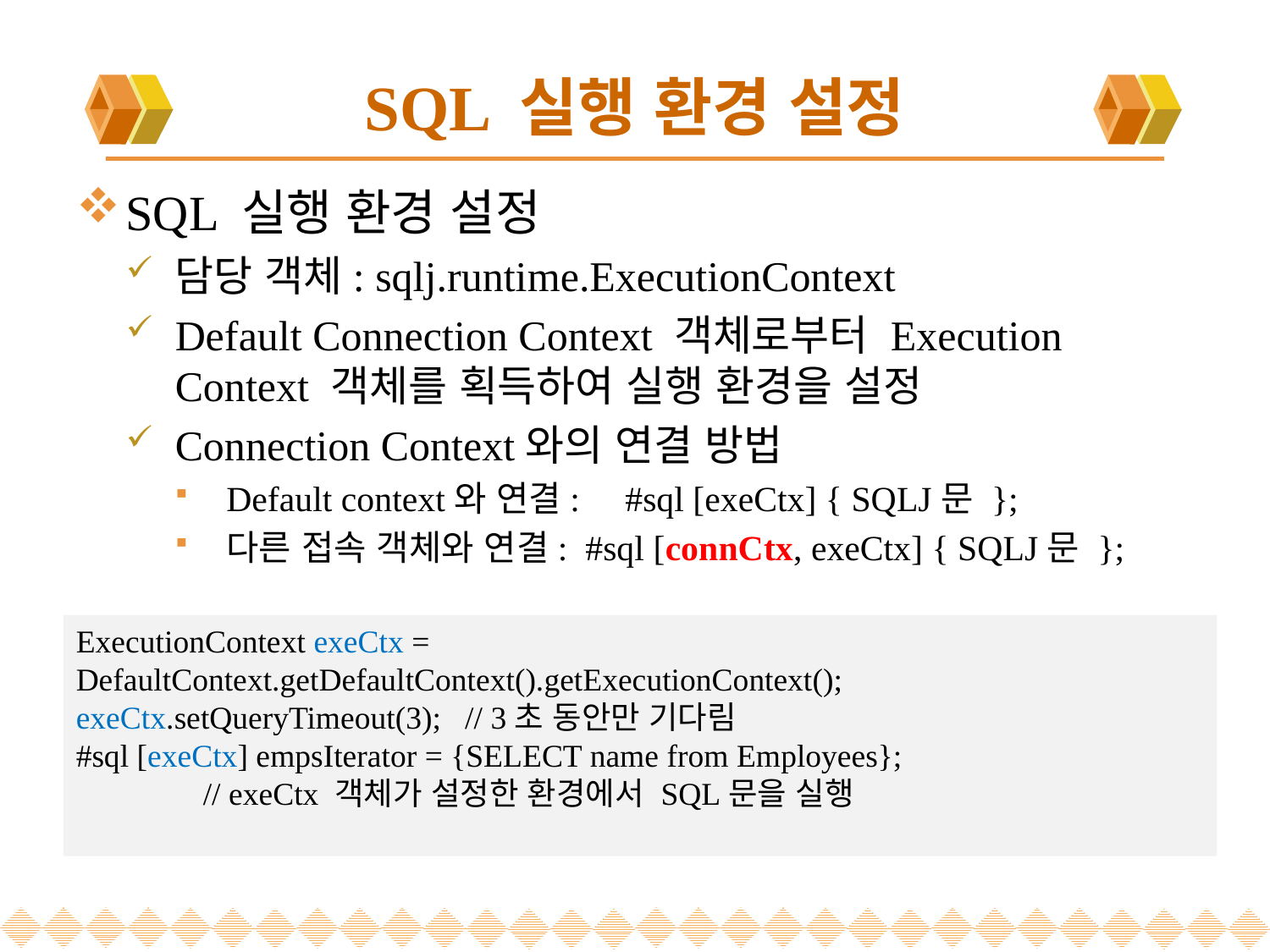

# SQL 실행 환경 설정
SQL 실행 환경 설정
담당 객체: sqlj.runtime.ExecutionContext
Default Connection Context 객체로부터 Execution Context 객체를 획득하여 실행 환경을 설정
Connection Context와의 연결 방법
Default context와 연결:	  #sql [exeCtx] { SQLJ문 };
다른 접속 객체와 연결:  #sql [connCtx, exeCtx] { SQLJ문 };

ExecutionContext exeCtx = DefaultContext.getDefaultContext().getExecutionContext();
exeCtx.setQueryTimeout(3); 	 // 3초 동안만 기다림
#sql [exeCtx] empsIterator = {SELECT name from Employees};
	// exeCtx 객체가 설정한 환경에서 SQL문을 실행